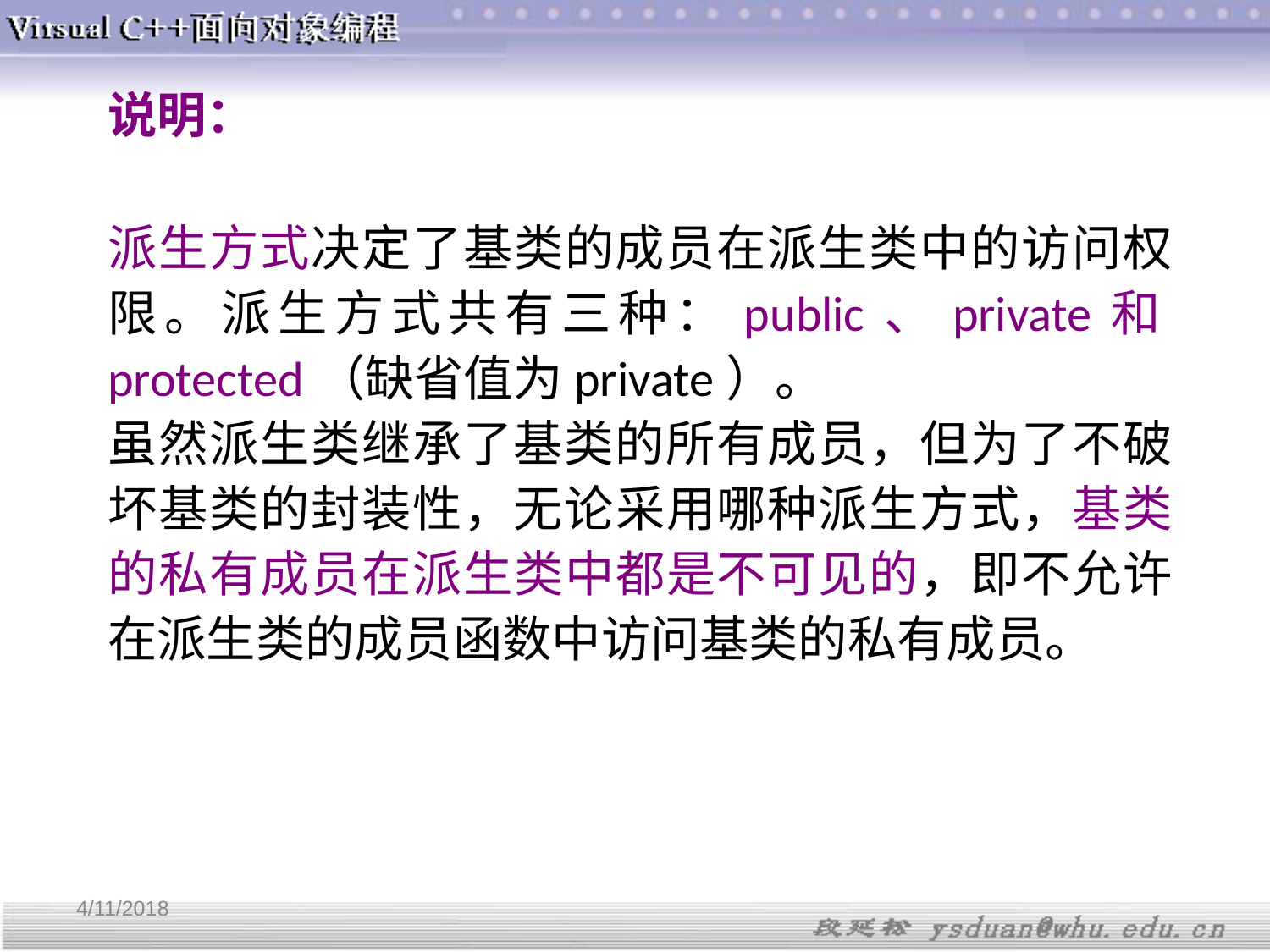

说明：
派生方式决定了基类的成员在派生类中的访问权限。派生方式共有三种：public、private和protected（缺省值为private）。
虽然派生类继承了基类的所有成员，但为了不破坏基类的封装性，无论采用哪种派生方式，基类的私有成员在派生类中都是不可见的，即不允许在派生类的成员函数中访问基类的私有成员。
4/11/2018